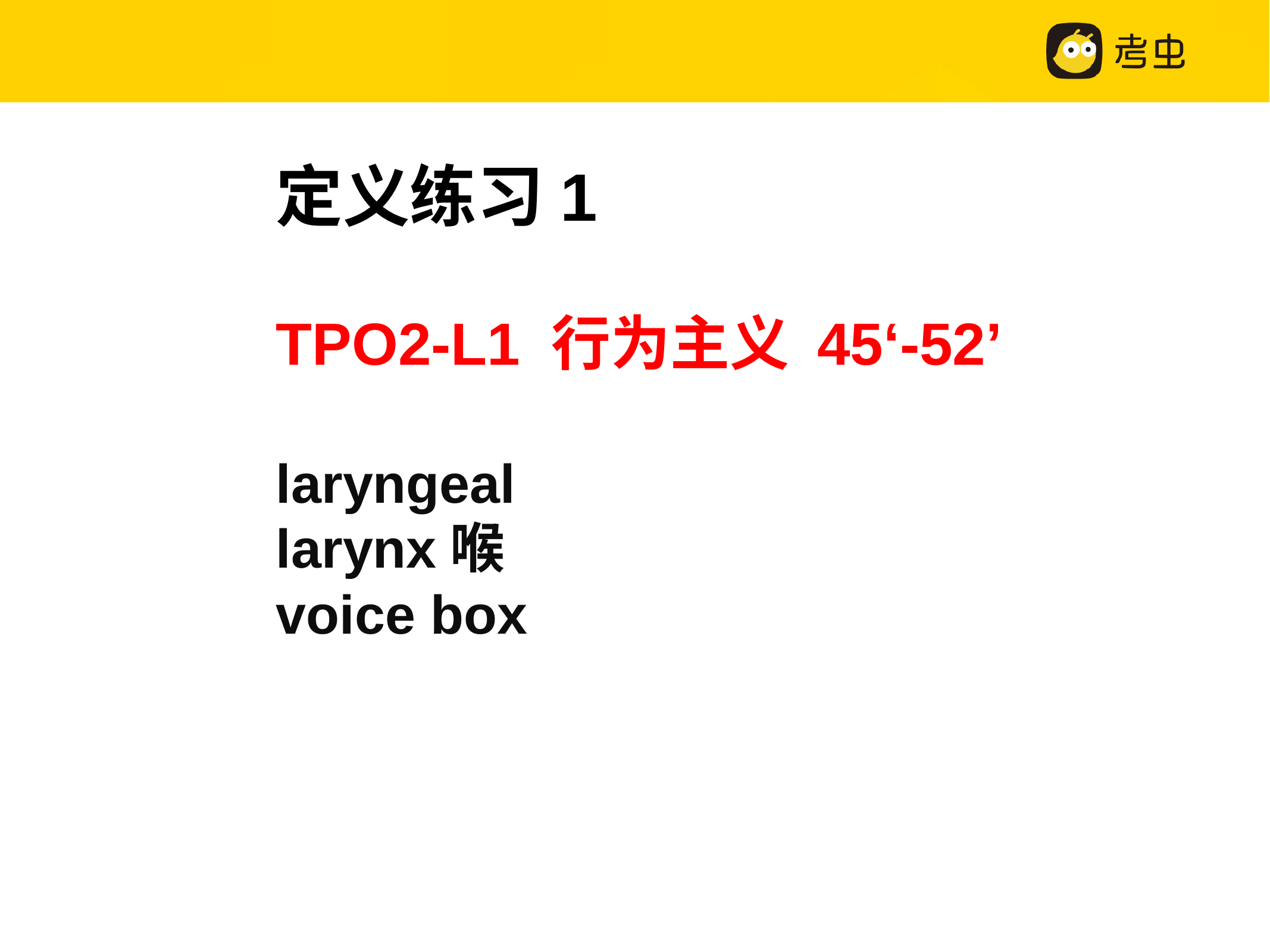

定义练习1

TPO2-L1 行为主义 45‘-52’

laryngeal
larynx喉
voice box